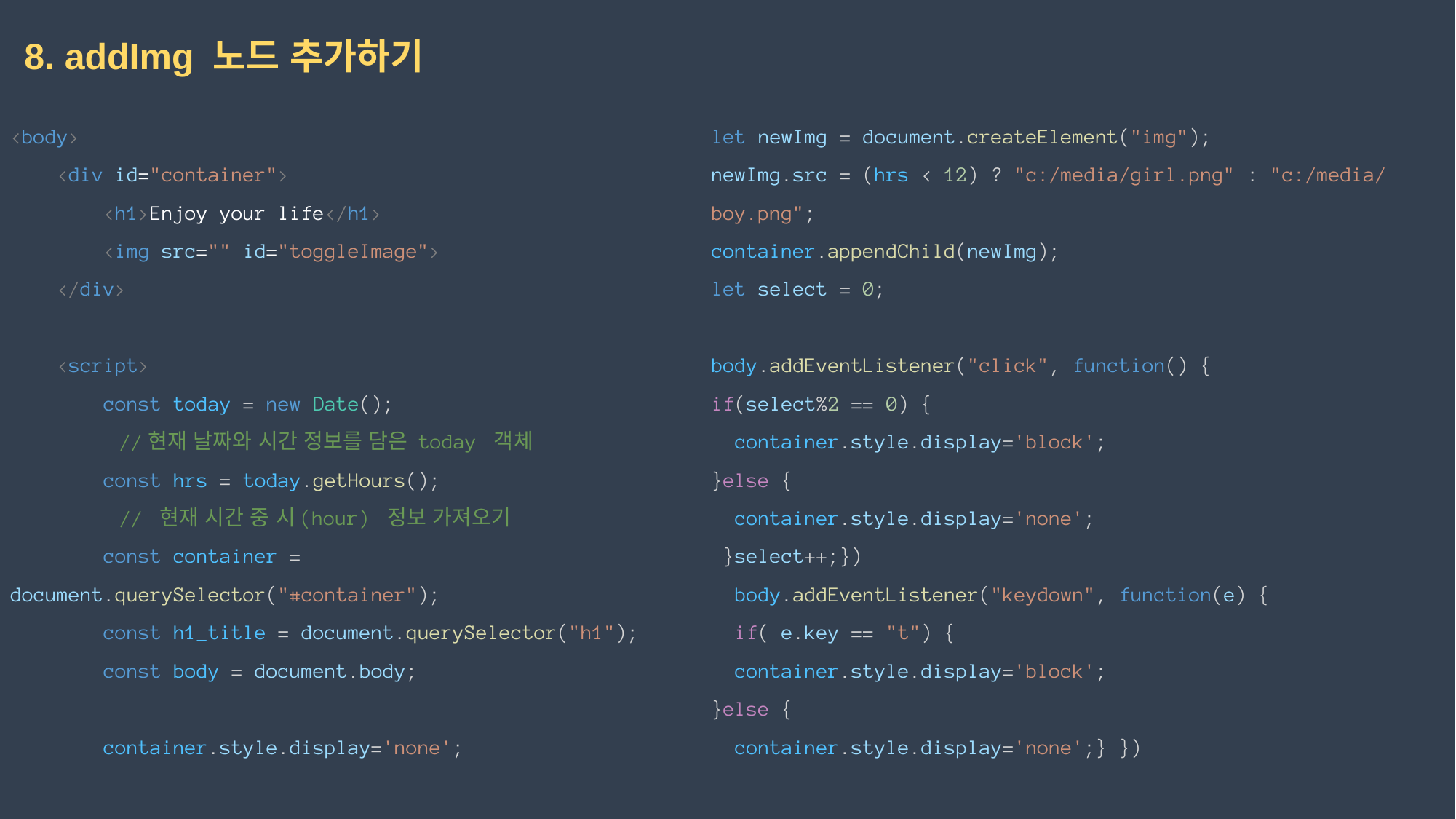

8. addImg 노드 추가하기
<body>
    <div id="container">
        <h1>Enjoy your life</h1>
        <img src="" id="toggleImage">
    </div>
    <script>
        const today = new Date();
	//현재 날짜와 시간 정보를 담은 today 객체
        const hrs = today.getHours();
	// 현재 시간 중 시(hour) 정보 가져오기
        const container = document.querySelector("#container");
        const h1_title = document.querySelector("h1");
        const body = document.body;
        container.style.display='none';
let newImg = document.createElement("img");
newImg.src = (hrs < 12) ? "c:/media/girl.png" : "c:/media/boy.png";
container.appendChild(newImg);
let select = 0;
body.addEventListener("click", function() {
if(select%2 == 0) {
  container.style.display='block';
}else {
  container.style.display='none';
 }select++;})
  body.addEventListener("keydown", function(e) {
  if( e.key == "t") {
  container.style.display='block';
}else {
  container.style.display='none';} })
2023-03-21
권민지